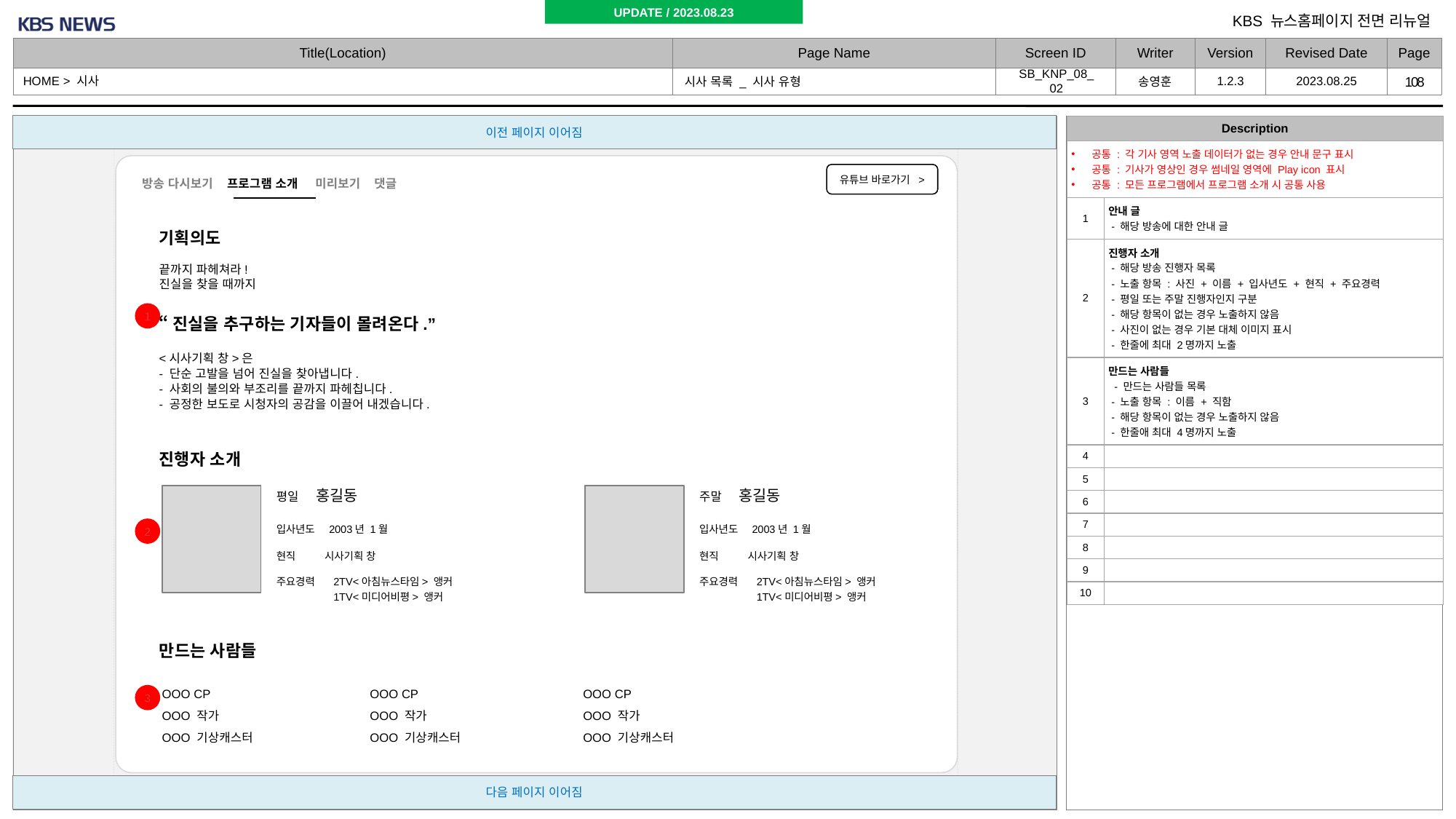

UPDATE / 2023.08.23
HOME > 시사
SB_KNP_08_02
# 시사 목록 _ 시사 유형
| Description |  |
| --- | --- |
| 공통 : 각 기사 영역 노출 데이터가 없는 경우 안내 문구 표시 공통 : 기사가 영상인 경우 썸네일 영역에 Play icon 표시 공통 : 모든 프로그램에서 프로그램 소개 시 공통 사용 |  |
| 1 | 안내 글 - 해당 방송에 대한 안내 글 |
| 2 | 진행자 소개 - 해당 방송 진행자 목록 - 노출 항목 : 사진 + 이름 + 입사년도 + 현직 + 주요경력 - 평일 또는 주말 진행자인지 구분 - 해당 항목이 없는 경우 노출하지 않음 - 사진이 없는 경우 기본 대체 이미지 표시 - 한줄에 최대 2명까지 노출 |
| 3 | 만드는 사람들 - 만드는 사람들 목록 - 노출 항목 : 이름 + 직함 - 해당 항목이 없는 경우 노출하지 않음 - 한줄애 최대 4명까지 노출 |
| 4 |  |
| 5 |  |
| 6 |  |
| 7 |  |
| 8 |  |
| 9 |  |
| 10 |  |

유튜브 바로가기  >
방송 다시보기    프로그램 소개     미리보기    댓글
기획의도
끝까지 파헤쳐라!
진실을 찾을 때까지
1
“진실을 추구하는 기자들이 몰려온다.”
<시사기획 창>은
- 단순 고발을 넘어 진실을 찾아냅니다.
- 사회의 불의와 부조리를 끝까지 파헤칩니다.
- 공정한 보도로 시청자의 공감을 이끌어 내겠습니다.
진행자 소개
평일     홍길동
주말     홍길동

입사년도    2003년 1월
입사년도    2003년 1월
2
현직          시사기획 창
현직          시사기획 창
주요경력
2TV<아침뉴스타임> 앵커
1TV<미디어비평> 앵커
주요경력
2TV<아침뉴스타임> 앵커
1TV<미디어비평> 앵커
만드는 사람들
OOO CP
OOO 작가
OOO 기상캐스터
OOO CP
OOO 작가
OOO 기상캐스터
OOO CP
OOO 작가
OOO 기상캐스터
3